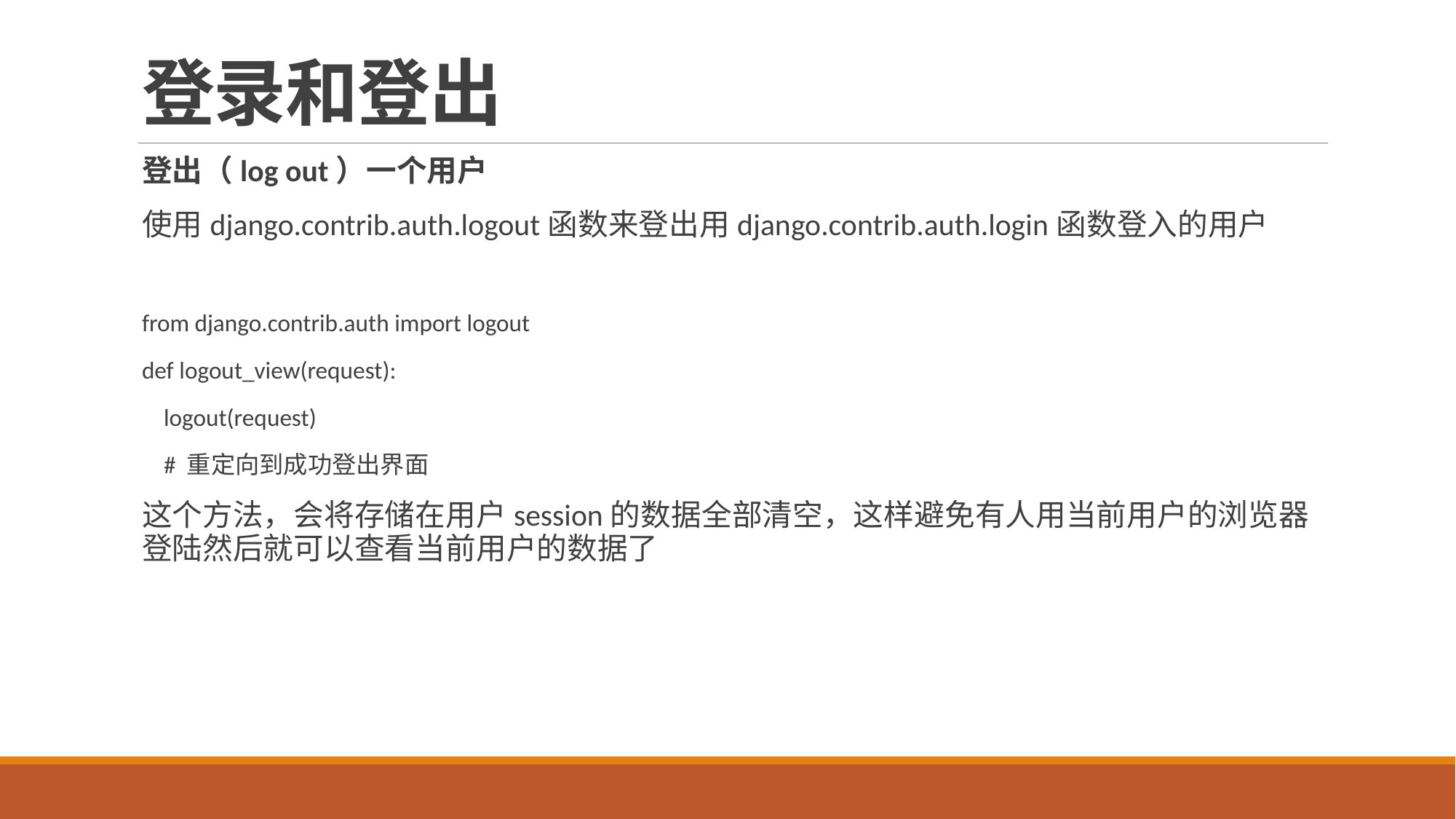

# 登录和登出
登出（log out）一个用户
使用django.contrib.auth.logout函数来登出用django.contrib.auth.login函数登入的用户

from django.contrib.auth import logout
def logout_view(request):
    logout(request)
    # 重定向到成功登出界面
这个方法，会将存储在用户session的数据全部清空，这样避免有人用当前用户的浏览器登陆然后就可以查看当前用户的数据了